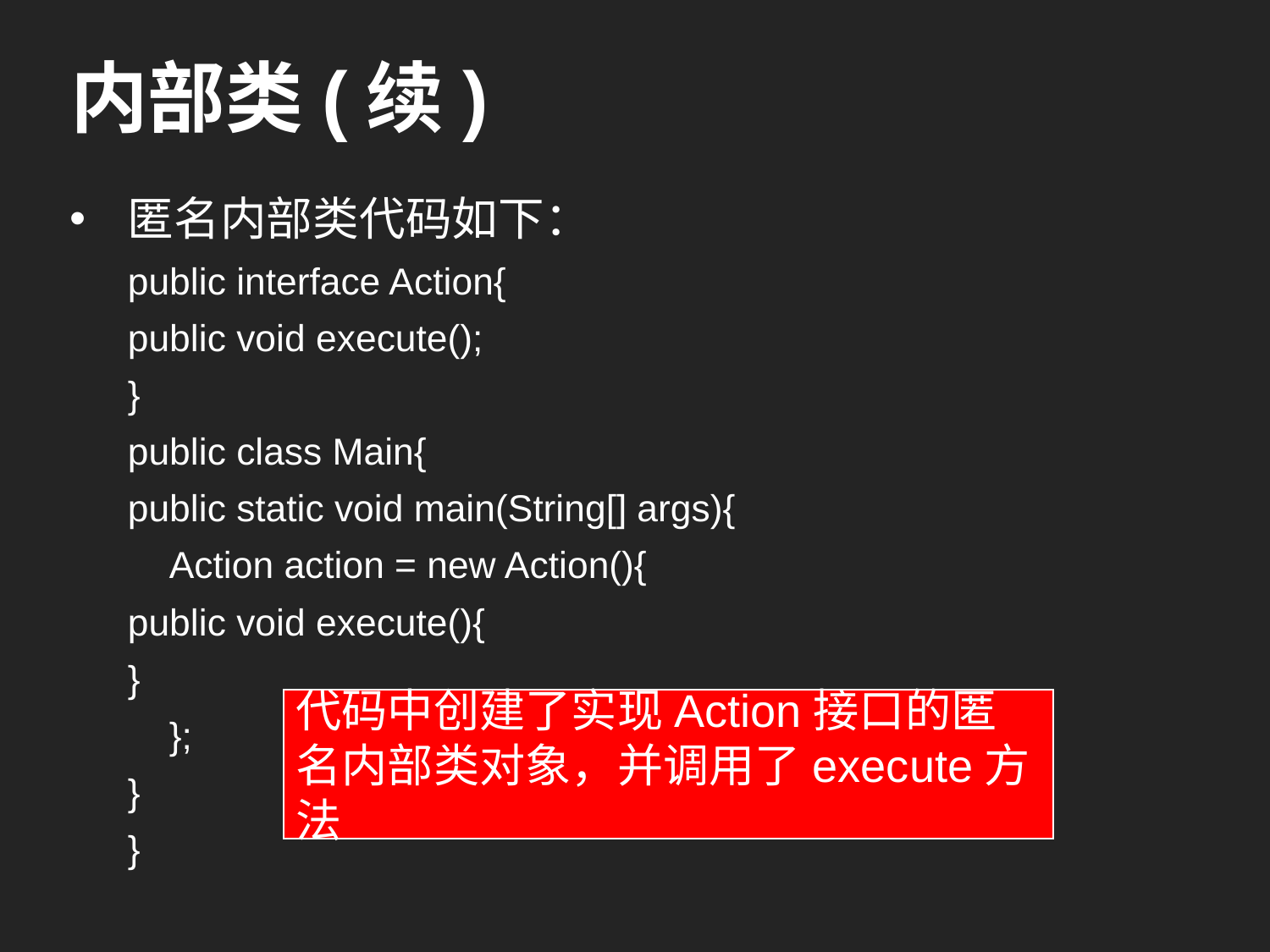

# 内部类(续)
匿名内部类代码如下：
public interface Action{
	public void execute();
}
public class Main{
	public static void main(String[] args){
	    Action action = new Action(){
		public void execute(){
		}
	    };
	}
}
代码中创建了实现Action接口的匿名内部类对象，并调用了execute方法